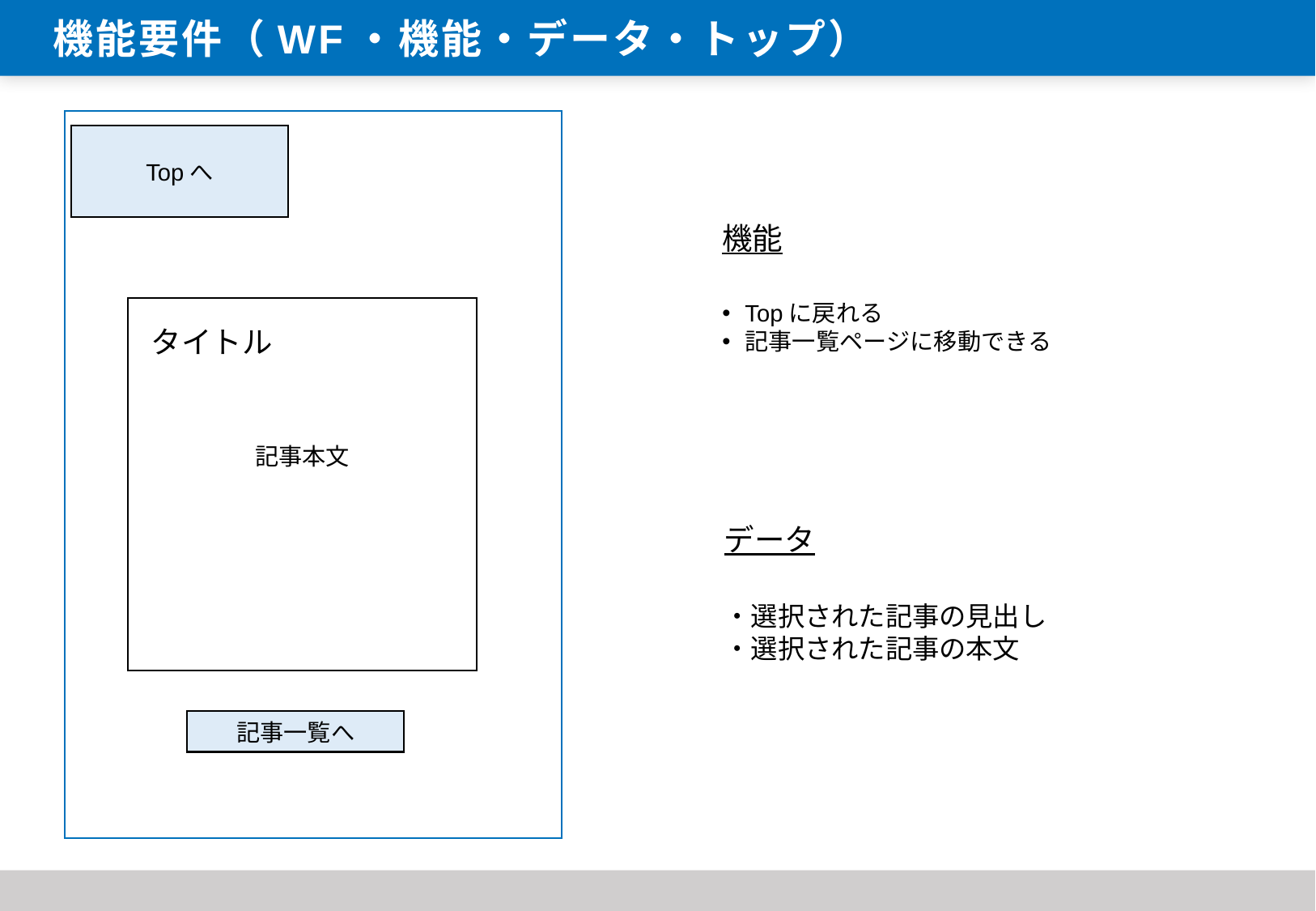

機能要件（WF・機能・データ・トップ）

Topへ
記事本文

機能

Topに戻れる
記事一覧ページに移動できる
タイトル
データ

・選択された記事の見出し
・選択された記事の本文
記事一覧へ